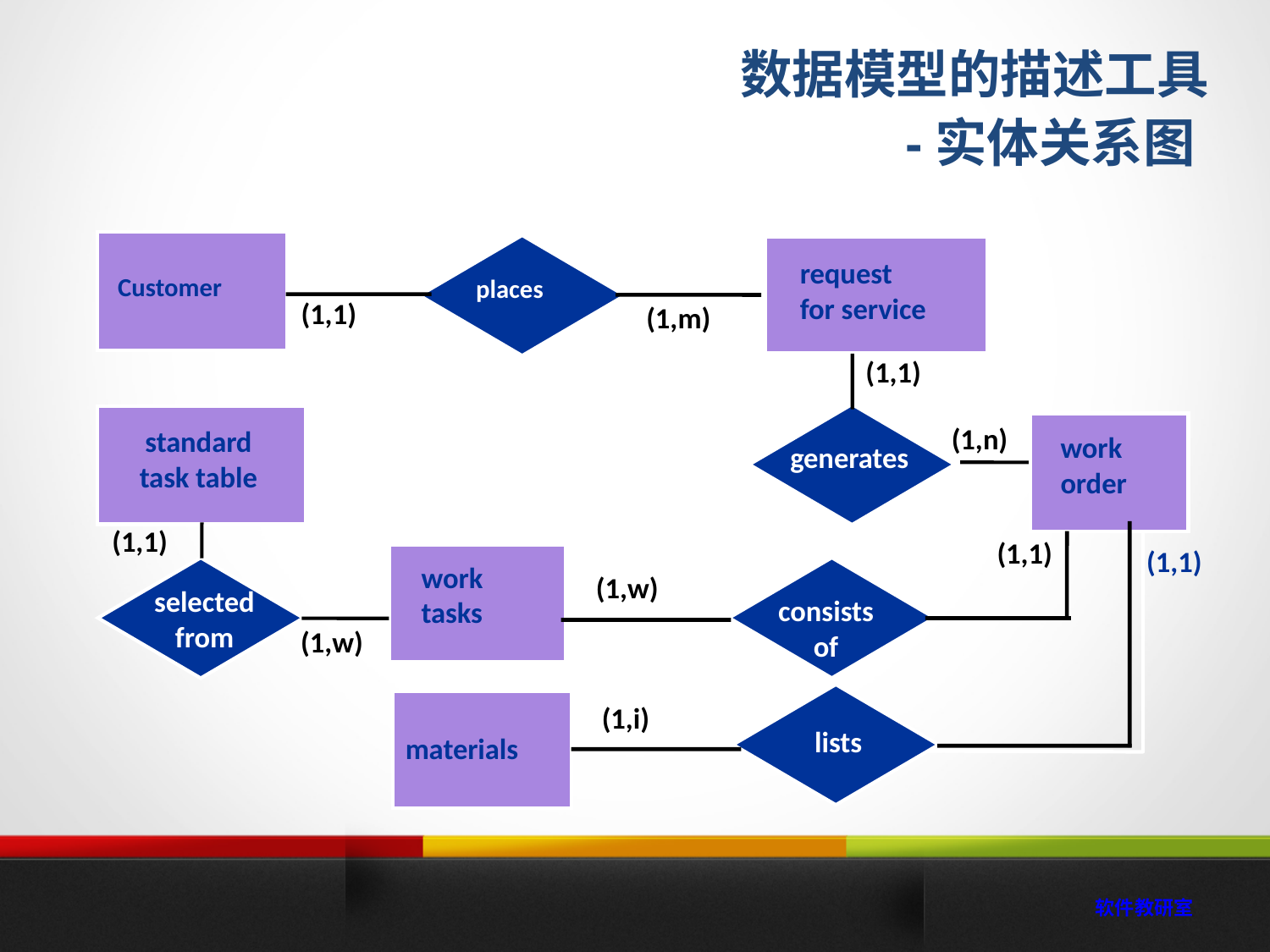

数据模型的描述工具
-实体关系图

request
for service
Customer
places
(1,1)
(1,m)

(1,1)

(1,n)
standard
task table
work
order
generates

(1,1)

(1,1)

(1,1)

work
tasks

(1,w)
selected
from
consists
of
(1,w)

(1,i)
lists
materials

                                     软件教研室